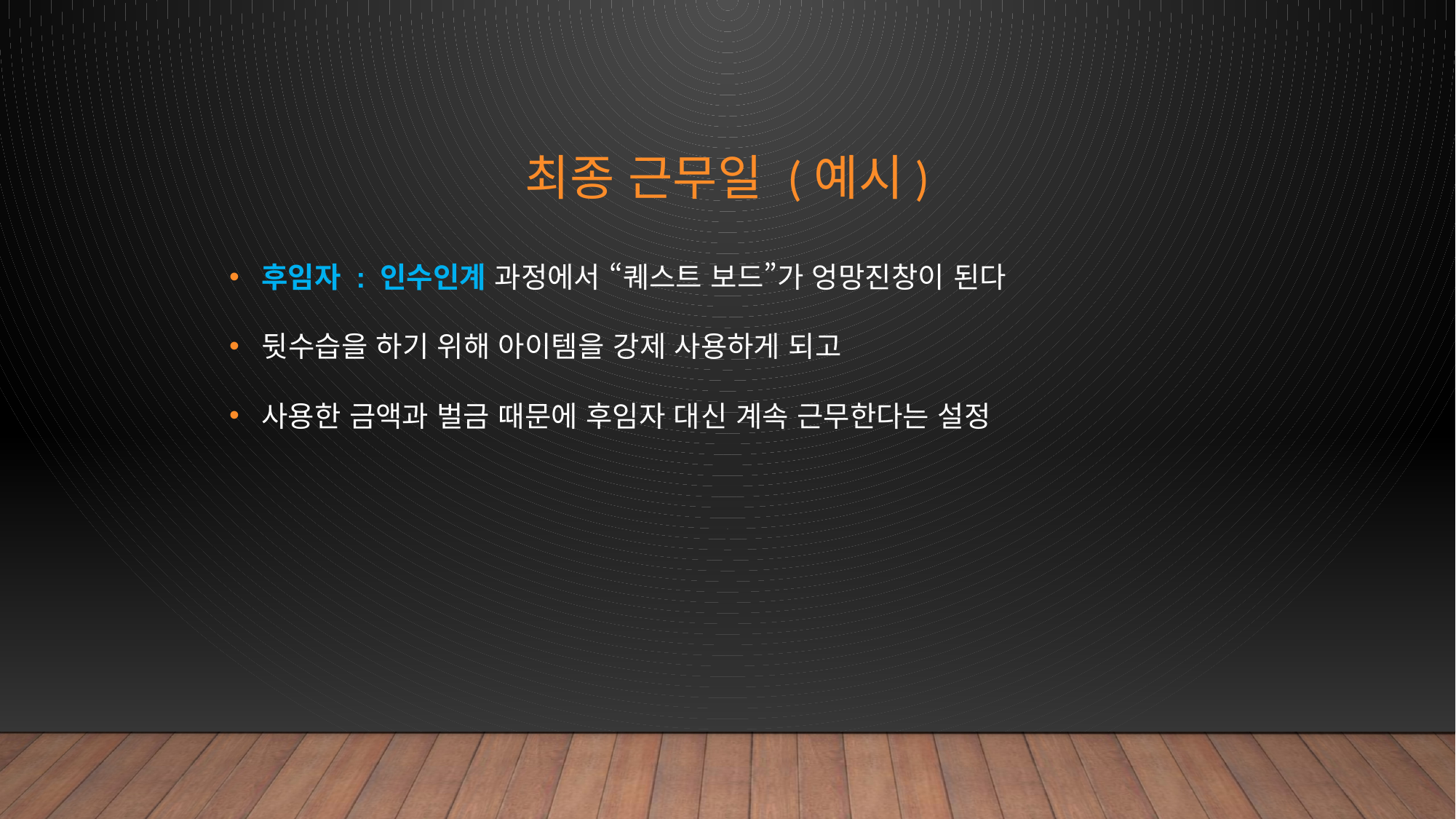

# 최종 근무일 (예시)
후임자 : 인수인계 과정에서 “퀘스트 보드”가 엉망진창이 된다

뒷수습을 하기 위해 아이템을 강제 사용하게 되고

사용한 금액과 벌금 때문에 후임자 대신 계속 근무한다는 설정